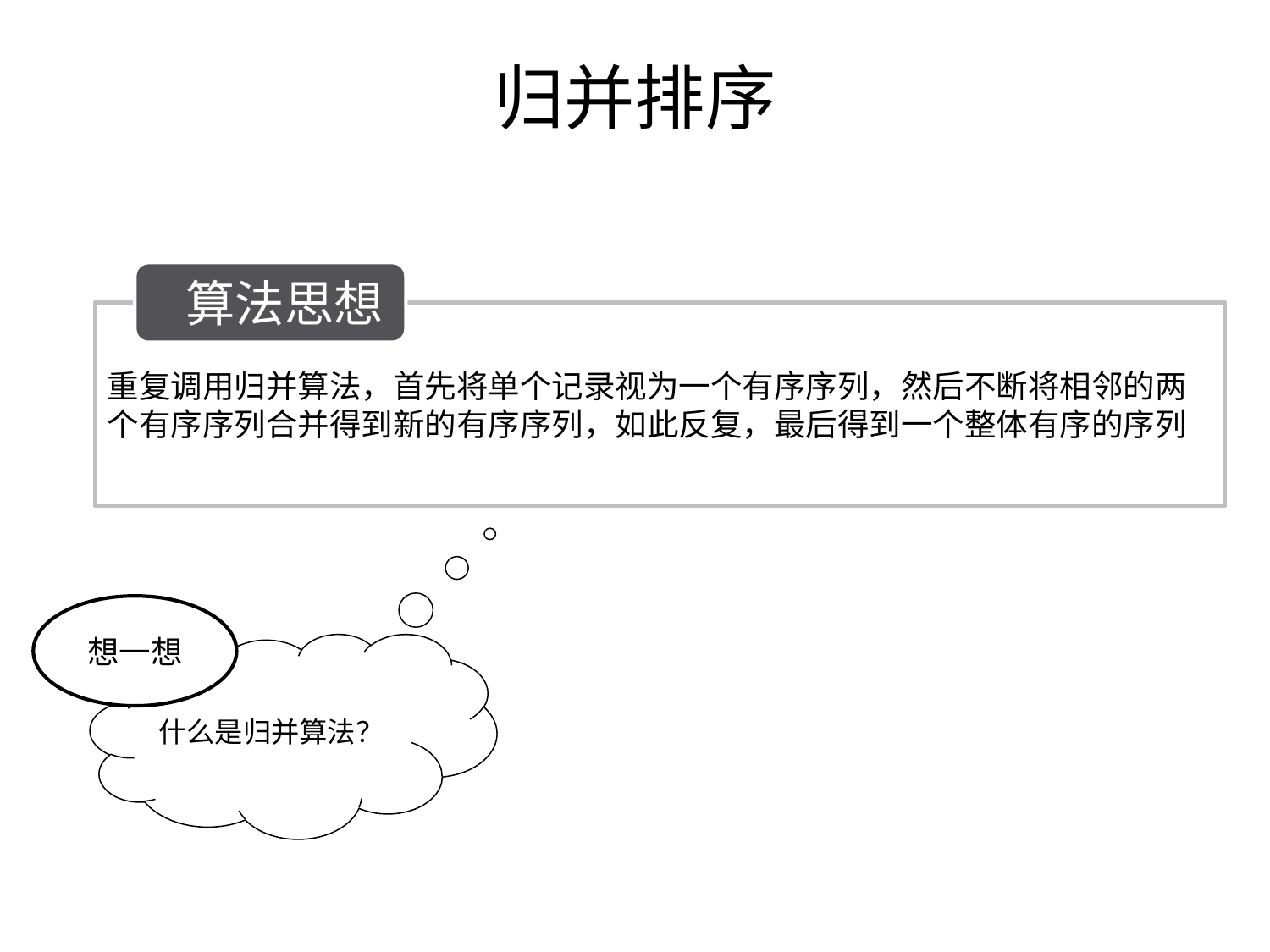

# 归并排序
算法思想
重复调用归并算法，首先将单个记录视为一个有序序列，然后不断将相邻的两个有序序列合并得到新的有序序列，如此反复，最后得到一个整体有序的序列
想一想
什么是归并算法？